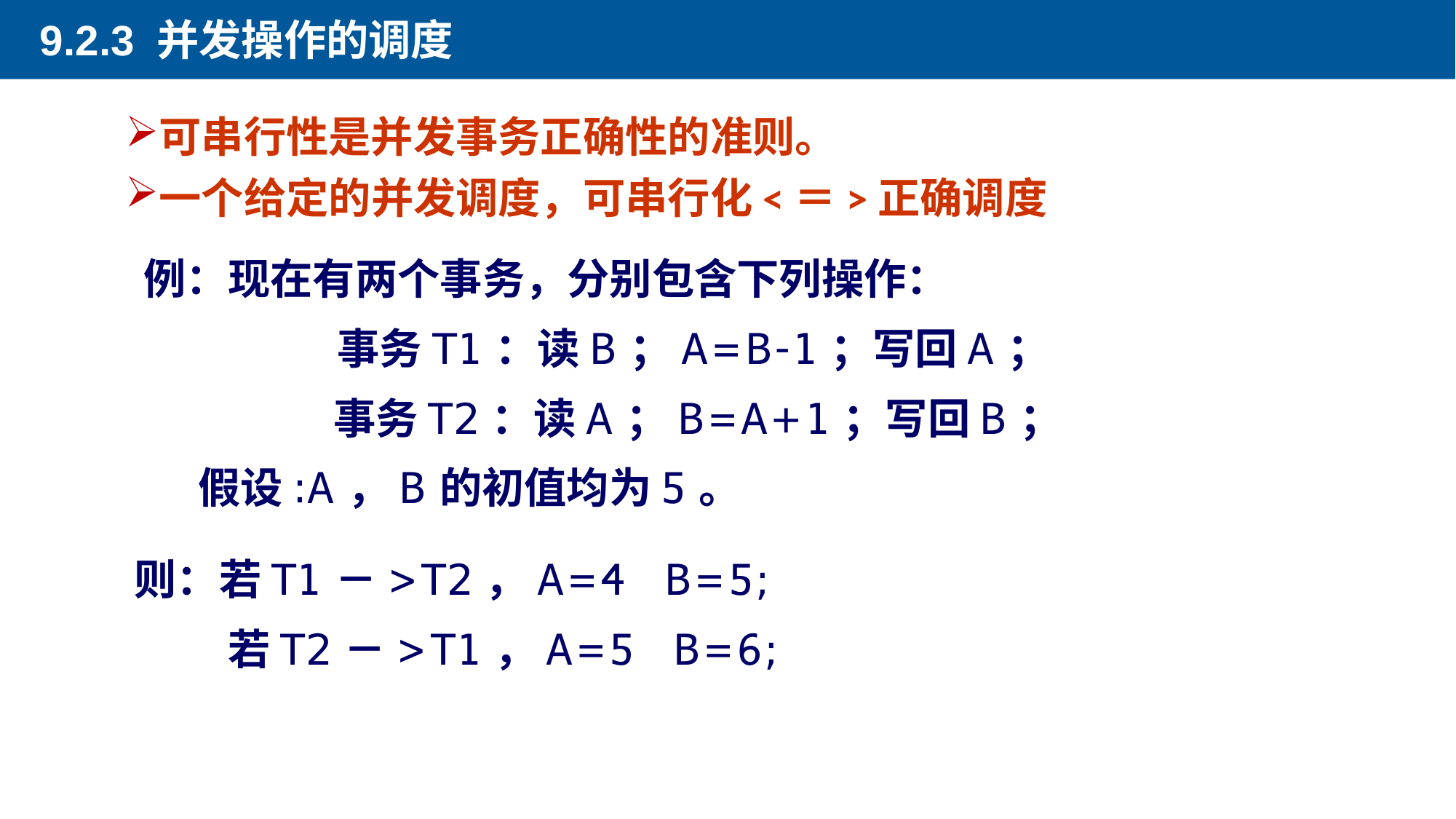

9.2.3 并发操作的调度
可串行性是并发事务正确性的准则。
一个给定的并发调度，可串行化<＝>正确调度
例：现在有两个事务，分别包含下列操作：
        　 事务T1：读B；A=B-1；写回A；
             事务T2：读A；B=A+1；写回B；
假设:A，B的初值均为5。
则：若T1－>T2，A=4   B=5;
   若T2－>T1，A=5   B=6;